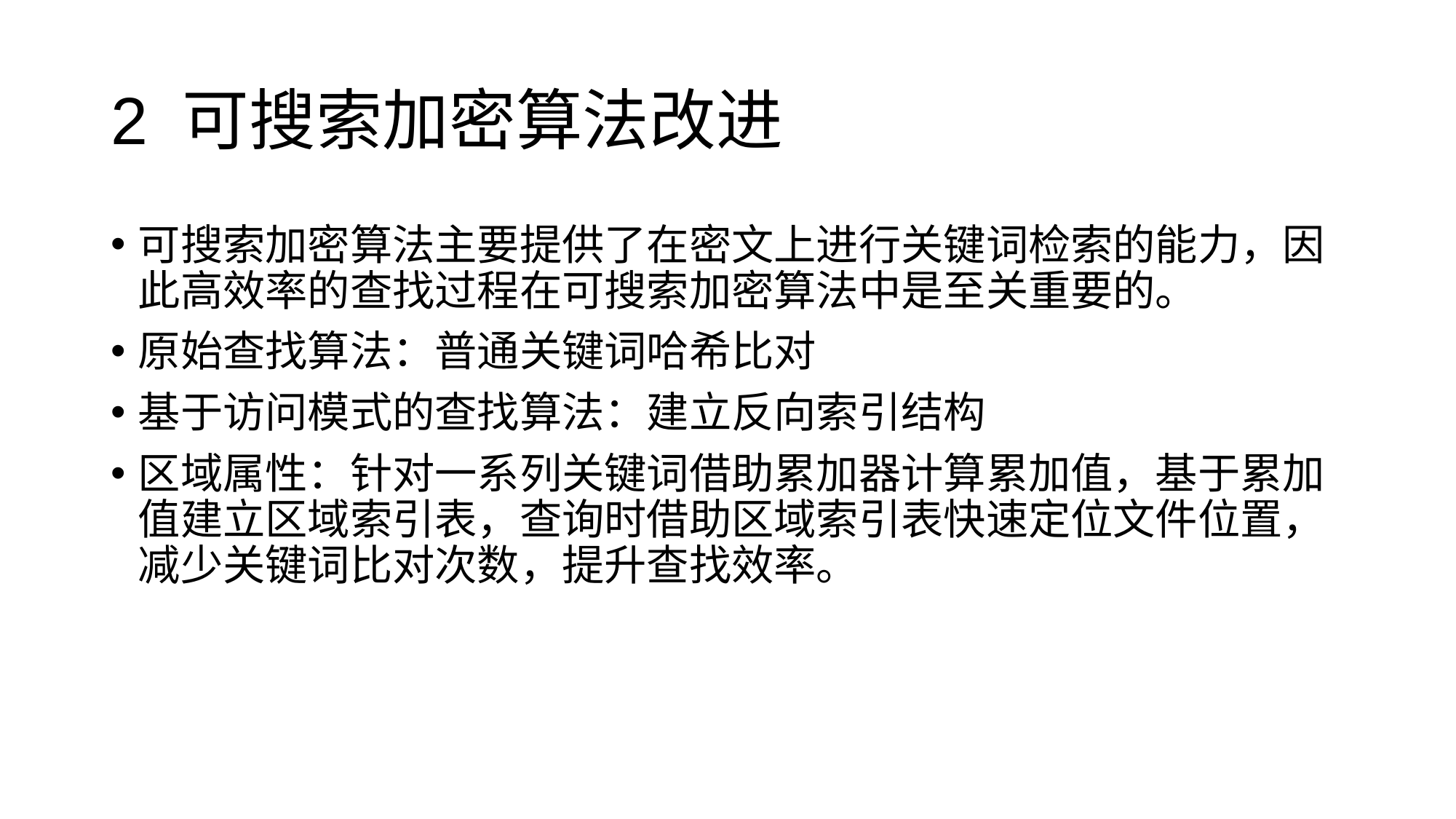

# 2 可搜索加密算法改进
可搜索加密算法主要提供了在密文上进行关键词检索的能力，因此高效率的查找过程在可搜索加密算法中是至关重要的。
原始查找算法：普通关键词哈希比对
基于访问模式的查找算法：建立反向索引结构
区域属性：针对一系列关键词借助累加器计算累加值，基于累加值建立区域索引表，查询时借助区域索引表快速定位文件位置，减少关键词比对次数，提升查找效率。